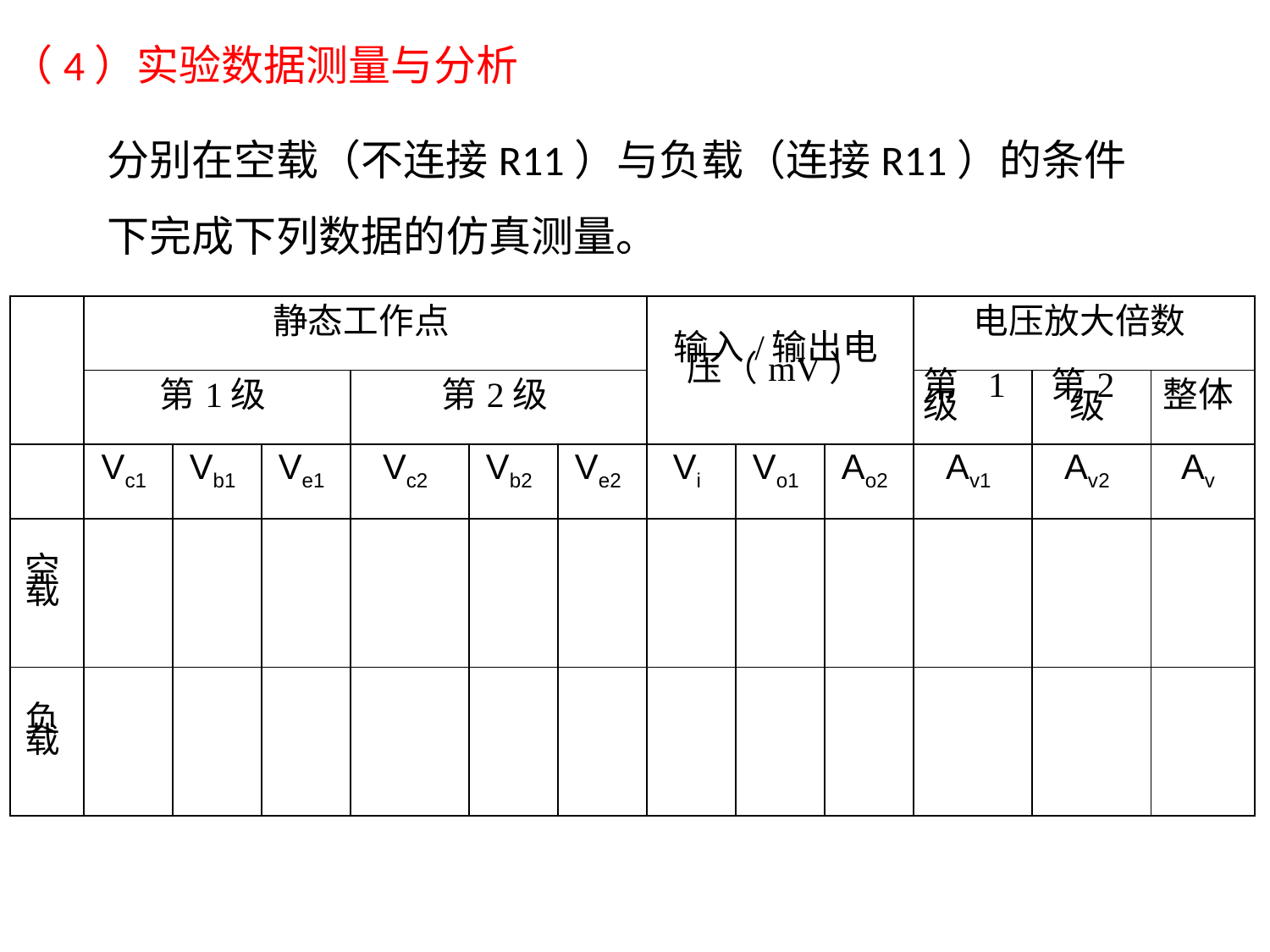

（4）实验数据测量与分析
分别在空载（不连接R11）与负载（连接R11）的条件下完成下列数据的仿真测量。
|  | 静态工作点 |  |  |  |  |  | 输入/输出电压（mV） |  |  | 电压放大倍数 |  |  |
| --- | --- | --- | --- | --- | --- | --- | --- | --- | --- | --- | --- | --- |
|  | 第1级 |  |  | 第2级 |  |  |  |  |  | 第1级 | 第2级 | 整体 |
|  | Vc1 | Vb1 | Ve1 | Vc2 | Vb2 | Ve2 | Vi | Vo1 | Ao2 | Av1 | Av2 | Av |
| 空载 |  |  |  |  |  |  |  |  |  |  |  |  |
| 负载 |  |  |  |  |  |  |  |  |  |  |  |  |